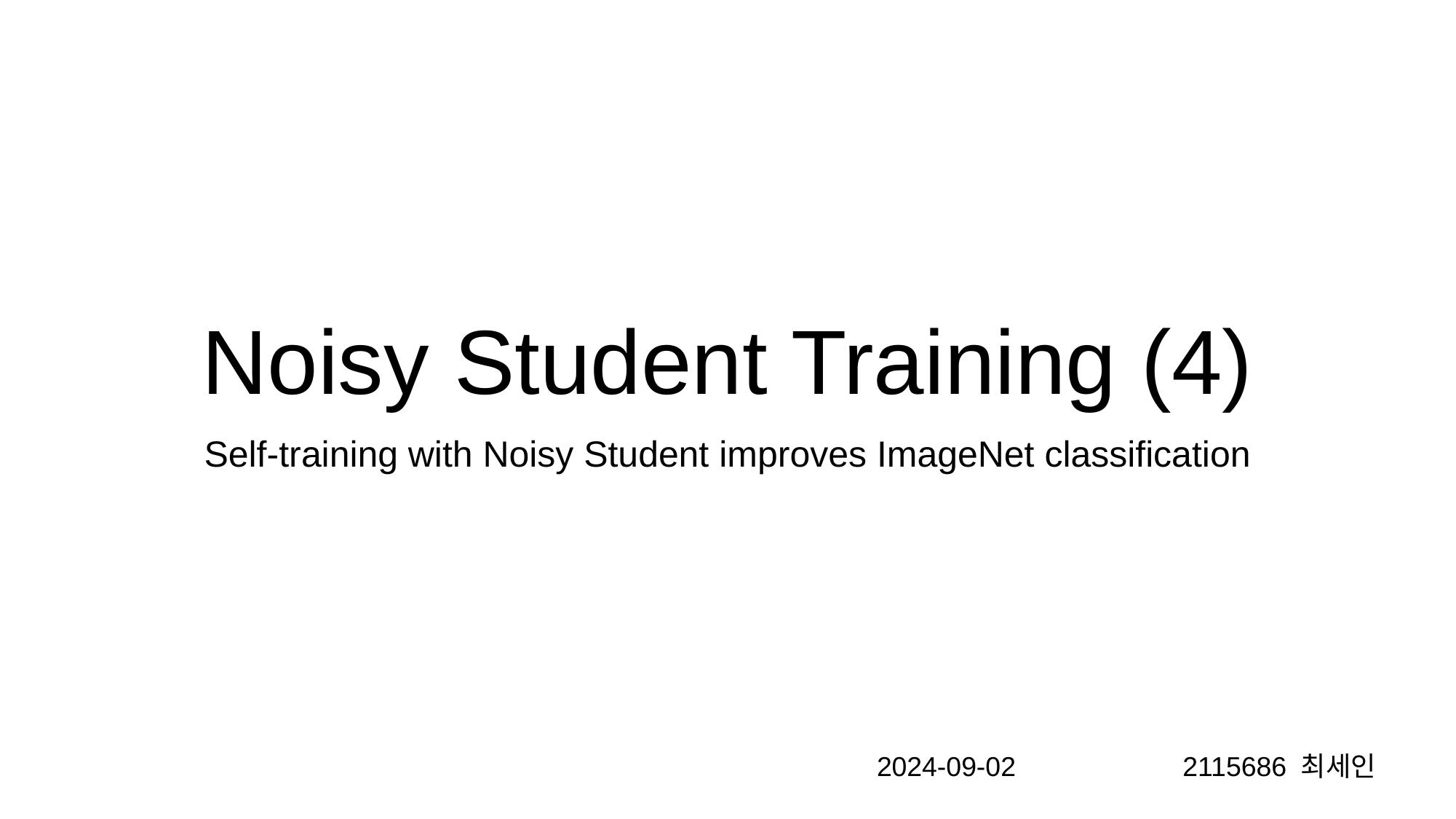

# Noisy Student Training (4)
Self-training with Noisy Student improves ImageNet classification
2024-09-02
2115686 최세인